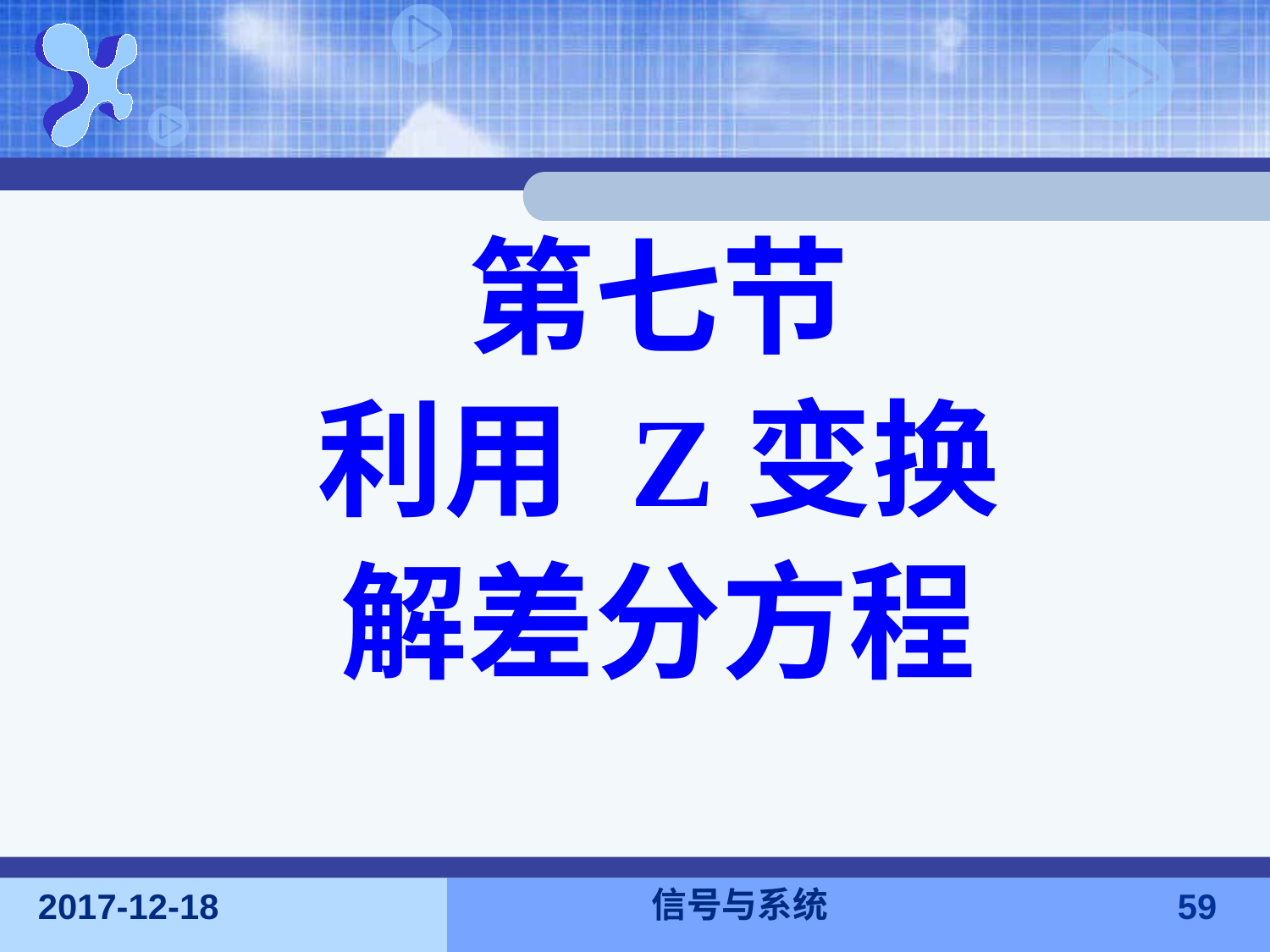

第七节
利用 Z变换
解差分方程
信号与系统
2017-12-18
59